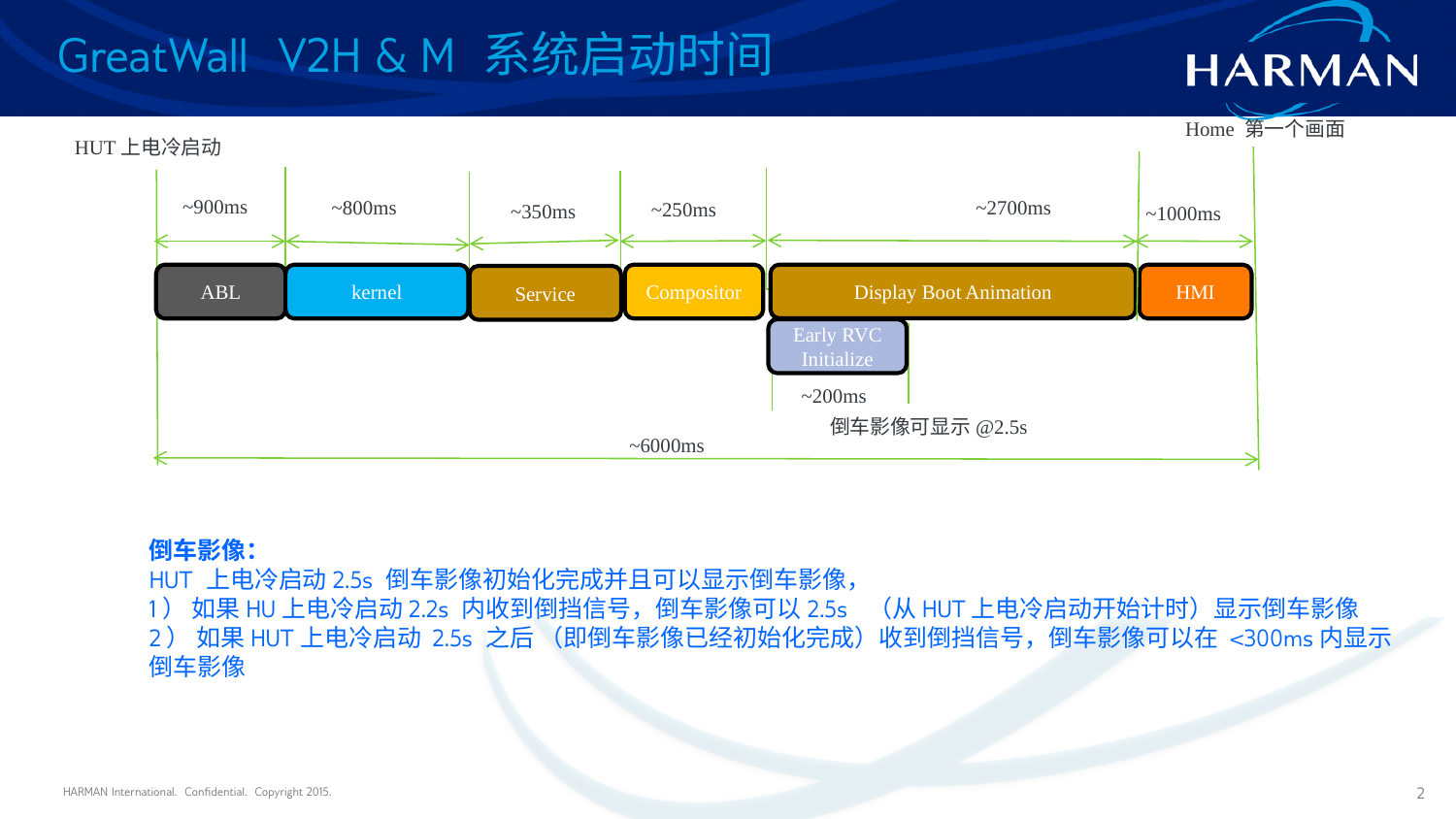

GreatWall  V2H & M 系统启动时间
Home 第一个画面
HUT上电冷启动
~900ms
~800ms
~2700ms
~250ms
~350ms
~1000ms
ABL
kernel
Compositor
Display Boot Animation
HMI
Service

Early RVC
Initialize

~200ms
倒车影像可显示@2.5s
~6000ms
倒车影像：
HUT 上电冷启动2.5s 倒车影像初始化完成并且可以显示倒车影像，
1） 如果HU上电冷启动2.2s 内收到倒挡信号，倒车影像可以2.5s  （从HUT上电冷启动开始计时）显示倒车影像
2） 如果HUT上电冷启动 2.5s 之后 （即倒车影像已经初始化完成）收到倒挡信号，倒车影像可以在 <300ms内显示倒车影像